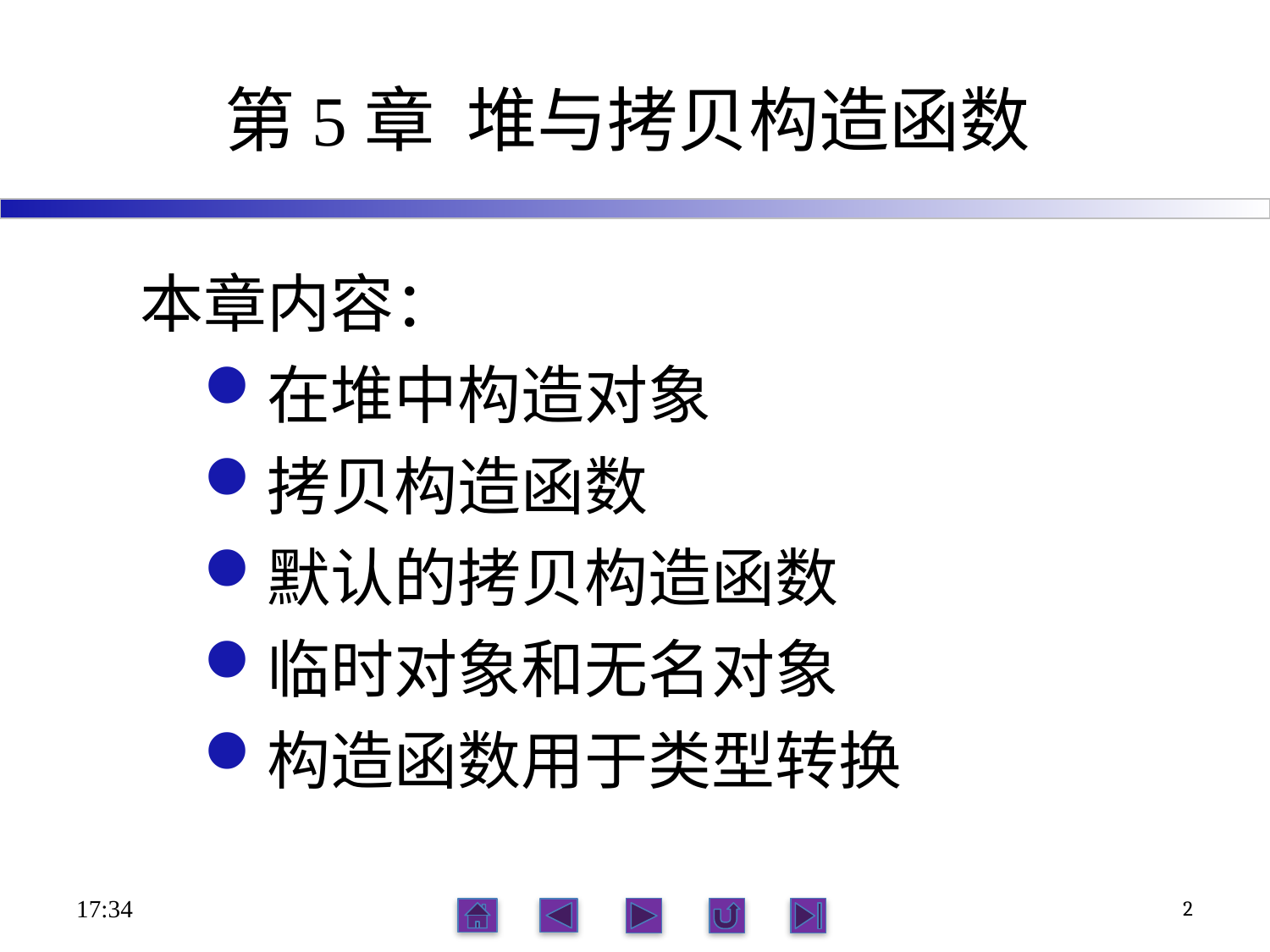

# 第5章  堆与拷贝构造函数
本章内容：
在堆中构造对象
拷贝构造函数
默认的拷贝构造函数
临时对象和无名对象
构造函数用于类型转换
17:34
2